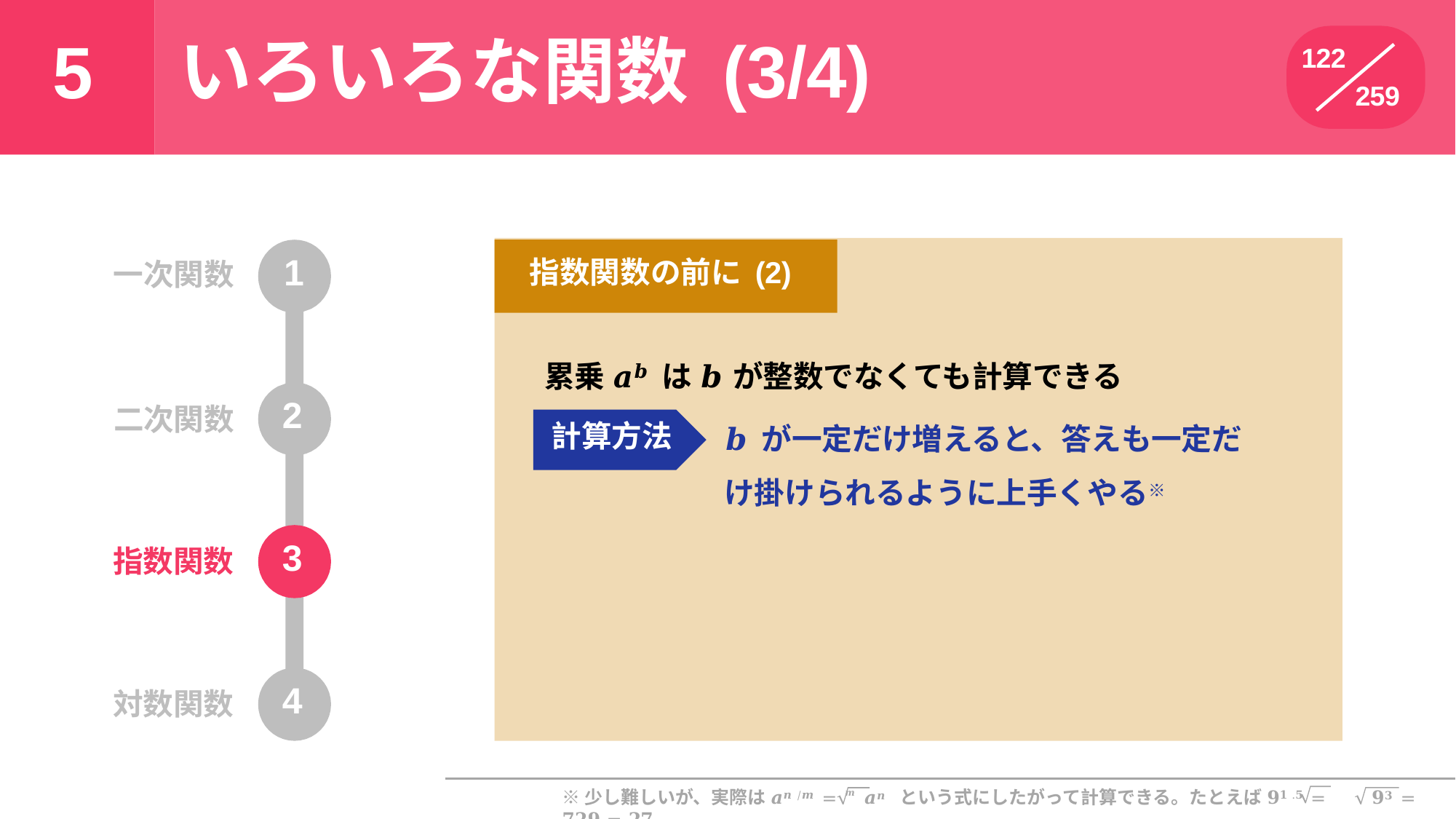

いろいろな関数 (3/4)
# 5
122
259

一次関数	1
指数関数の前に (2)
累乗 𝒂𝒃 は 𝒃 が整数でなくても計算できる
2
二次関数
𝒃 が一定だけ増えると、答えも一定だけ掛けられるように上手くやる※

計算方法

3
指数関数

4
対数関数

※少し難しいが、実際は 𝒂𝒏/𝒎 = 𝒎 𝒂𝒏 という式にしたがって計算できる。たとえば 𝟗𝟏.𝟓 =	𝟗𝟑 =	𝟕𝟐𝟗 = 𝟐𝟕